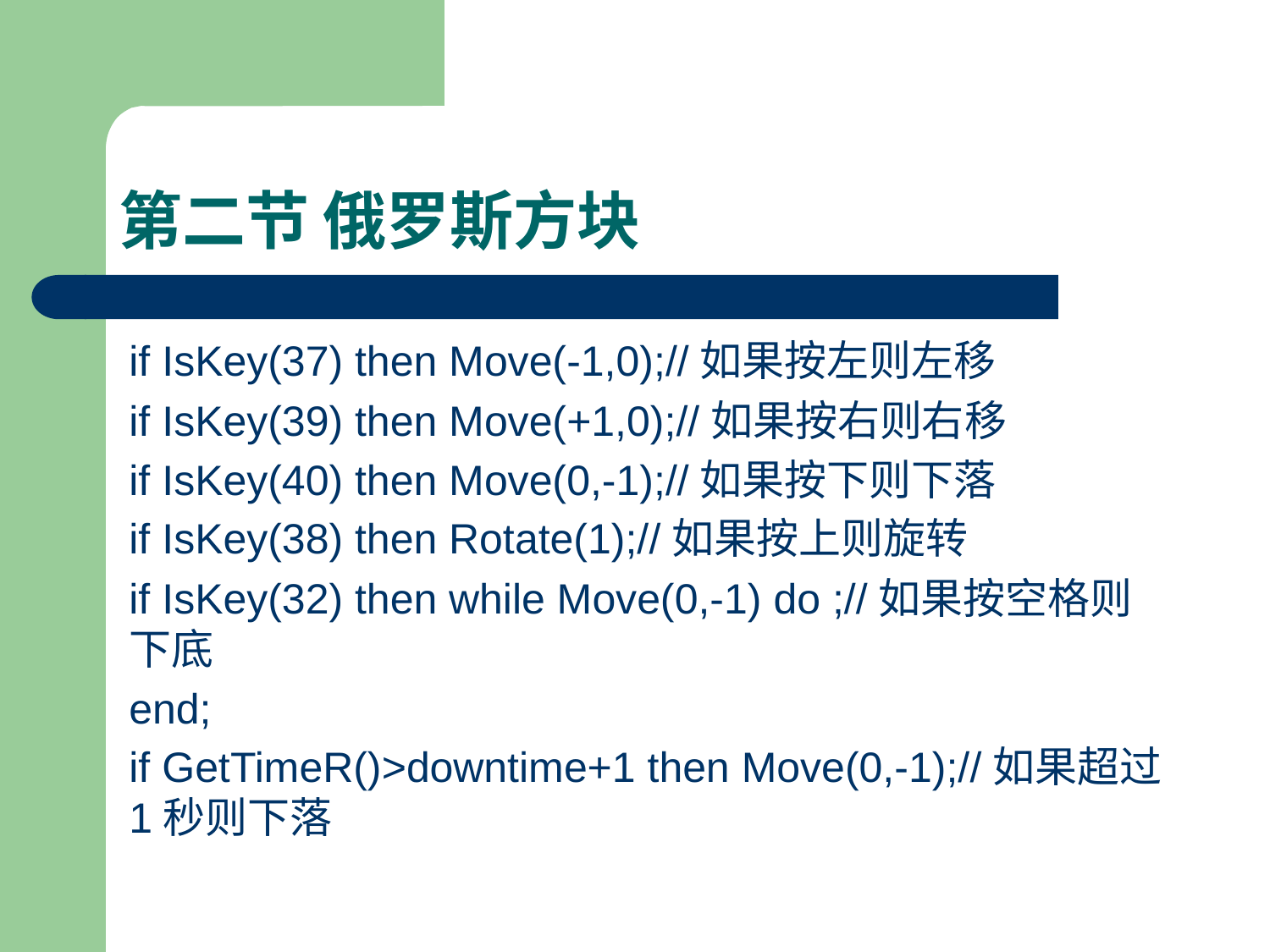

# 第二节 俄罗斯方块
if IsKey(37) then Move(-1,0);//如果按左则左移
if IsKey(39) then Move(+1,0);//如果按右则右移
if IsKey(40) then Move(0,-1);//如果按下则下落
if IsKey(38) then Rotate(1);//如果按上则旋转
if IsKey(32) then while Move(0,-1) do ;//如果按空格则下底
end;
if GetTimeR()>downtime+1 then Move(0,-1);//如果超过1秒则下落